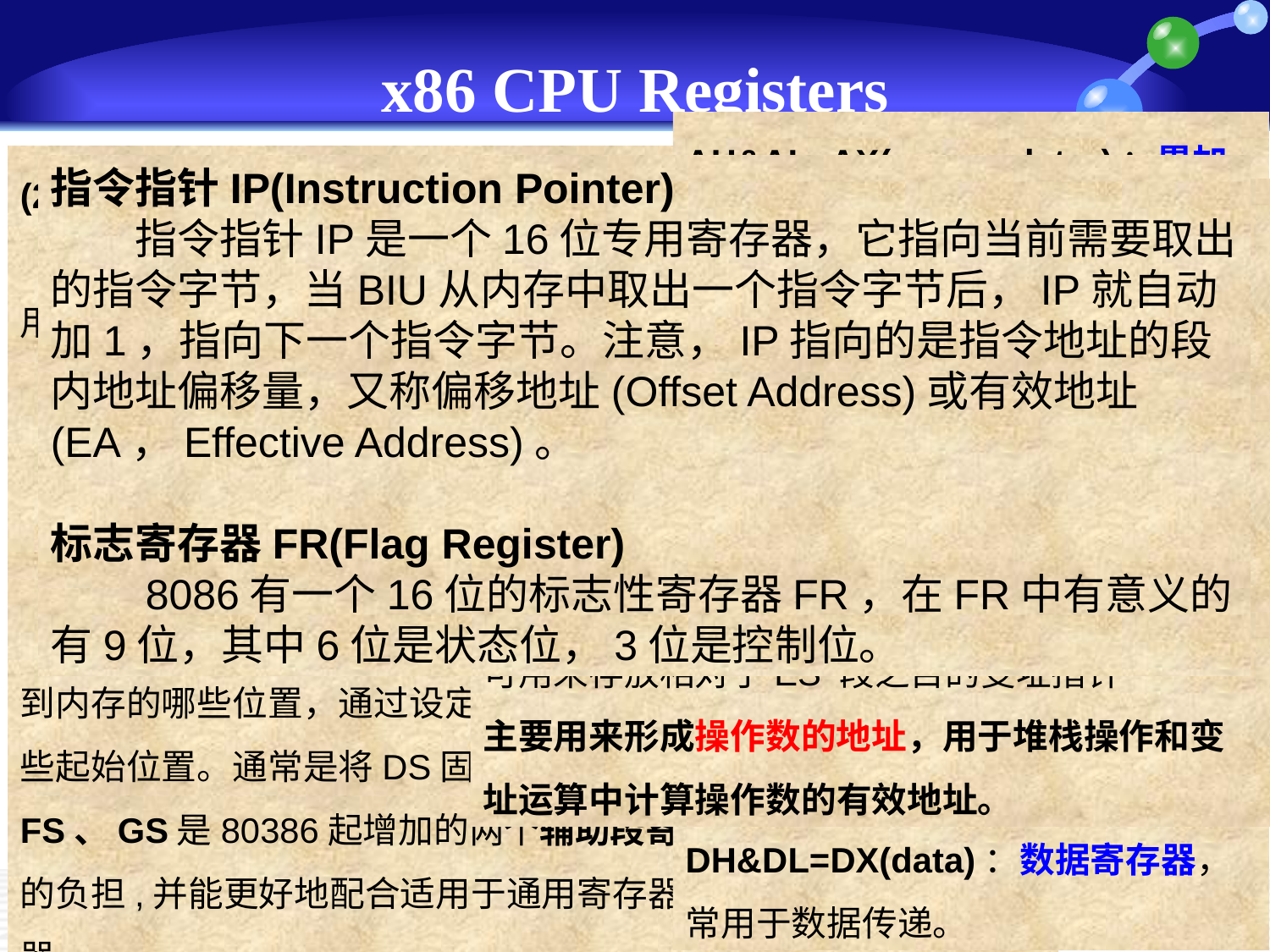

x86 CPU Registers
AH&AL=AX(accumulator)：累加寄存器，常用于运算;在乘除等指令中指定用来存放操作数。另外,所有的I/O指令都使用这一寄存器与外界设备传送数据。
BH&BL=BX(base)：基址寄存器，常用于地址索引
CH&CL=CX(count)：计数寄存器，常用于计数；常用于保存计算值，如在移位指令、循环(loop)和串处理指令中用作隐含的计数器.
DH&DL=DX(data)：数据寄存器，常用于数据传递。
(2) 段寄存器(Segment Register)
　　为了运用所有的内存空间，8086设定了四个段寄存器，专门用来保存段地址：
　　CS（Code Segment）：代码段寄存器
　　DS（Data Segment）：数据段寄存器
　　SS（Stack Segment）：堆栈段寄存器
　　ES（Extra Segment）：附加段寄存器
　　当一个程序要执行时，就要决定程序代码、数据和堆栈各要用到内存的哪些位置，通过设定段寄存器CS、DS、SS 来指向这些起始位置。通常是将DS固定，而根据需要修改CS。
FS、GS是80386起增加的两个辅助段寄存器,减轻ES寄存器的负担,并能更好地配合适用于通用寄存器组的基址和变址寄存器。
指令指针IP(Instruction Pointer)
　　指令指针IP是一个16位专用寄存器，它指向当前需要取出的指令字节，当BIU从内存中取出一个指令字节后，IP就自动加1，指向下一个指令字节。注意，IP指向的是指令地址的段内地址偏移量，又称偏移地址(Offset Address)或有效地址(EA，Effective Address)。

标志寄存器FR(Flag Register)
　　8086有一个16位的标志性寄存器FR，在FR中有意义的有9位，其中6位是状态位，3位是控制位。
SP（Stack Pointer）：堆栈指针寄存器，与SS配合使用，可指向目前的堆栈位置
BP（Base Pointer）：基址指针寄存器，可用作SS的一个相对基址位置
SI（Source Index）：源变址寄存器，可用来存放相对于DS段之源变址指针
DI（Destination Index）：目的变址寄存器，可用来存放相对于ES 段之目的变址指针
主要用来形成操作数的地址，用于堆栈操作和变址运算中计算操作数的有效地址。
16-bit  32-bit
15
31
0
15
8 7
0
AX
BX
CX
DX
EAX
EBX
ECX
EDX
EBP
ESI
EDI
ESP
CS
DS
SS
ES
FS
GS

AL

AH

BH
BL

CH
CL

DH
DL

BP

SI

DI
Segment registers

SP
General-purpose registers
通用寄存器
共有8类，又可以分成2组：一组是数据寄存器(4个)，另一组是指针寄存器及变址寄存器(4个)

EFLAGS register
EIP (Instruction Pointer register)
   进程管理
9